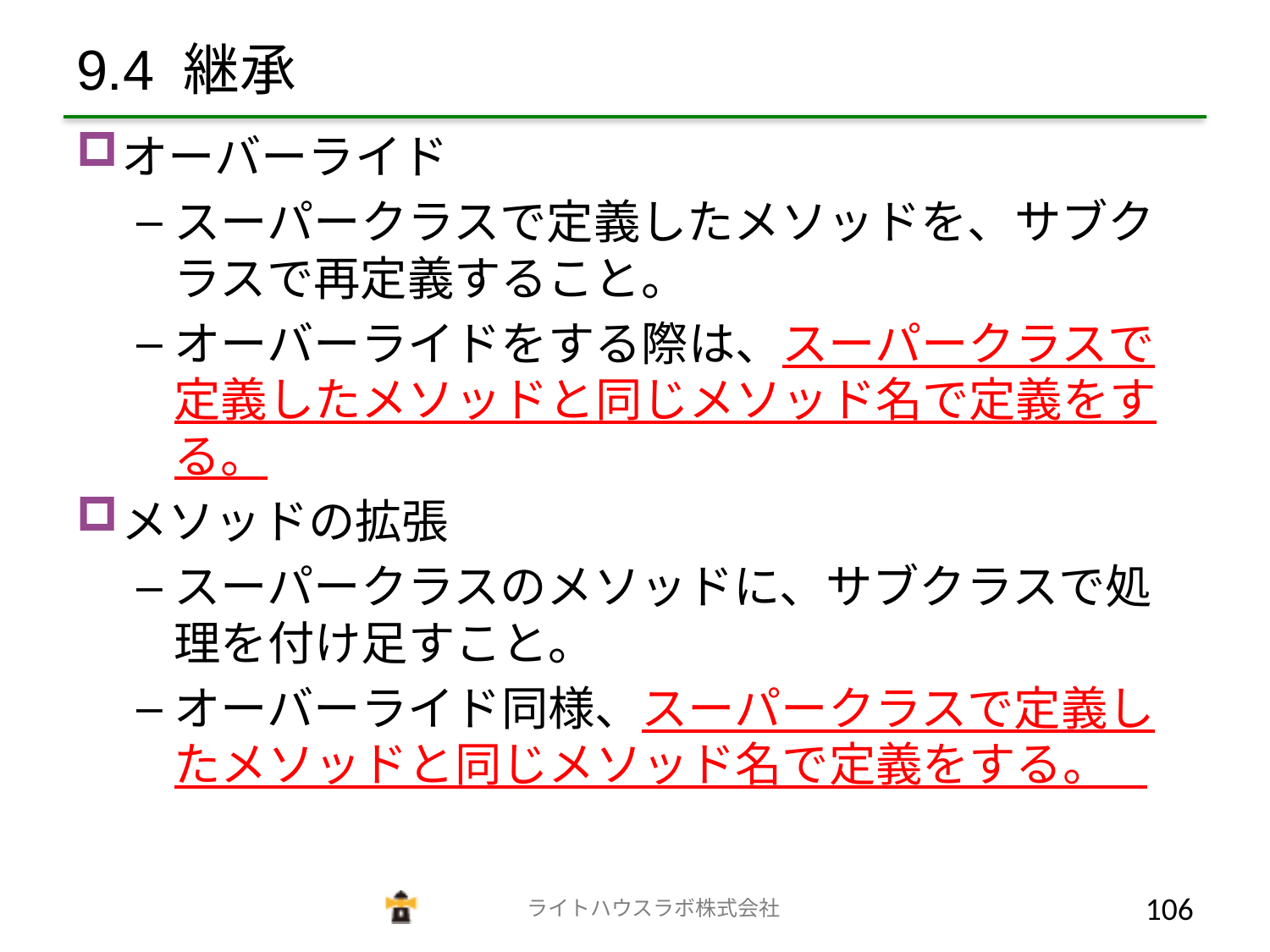

# 9.4 継承
オーバーライド
スーパークラスで定義したメソッドを、サブクラスで再定義すること。
オーバーライドをする際は、スーパークラスで定義したメソッドと同じメソッド名で定義をする。
メソッドの拡張
スーパークラスのメソッドに、サブクラスで処理を付け足すこと。
オーバーライド同様、スーパークラスで定義したメソッドと同じメソッド名で定義をする。

　　　　　　　　　　　　　ライトハウスラボ株式会社
106